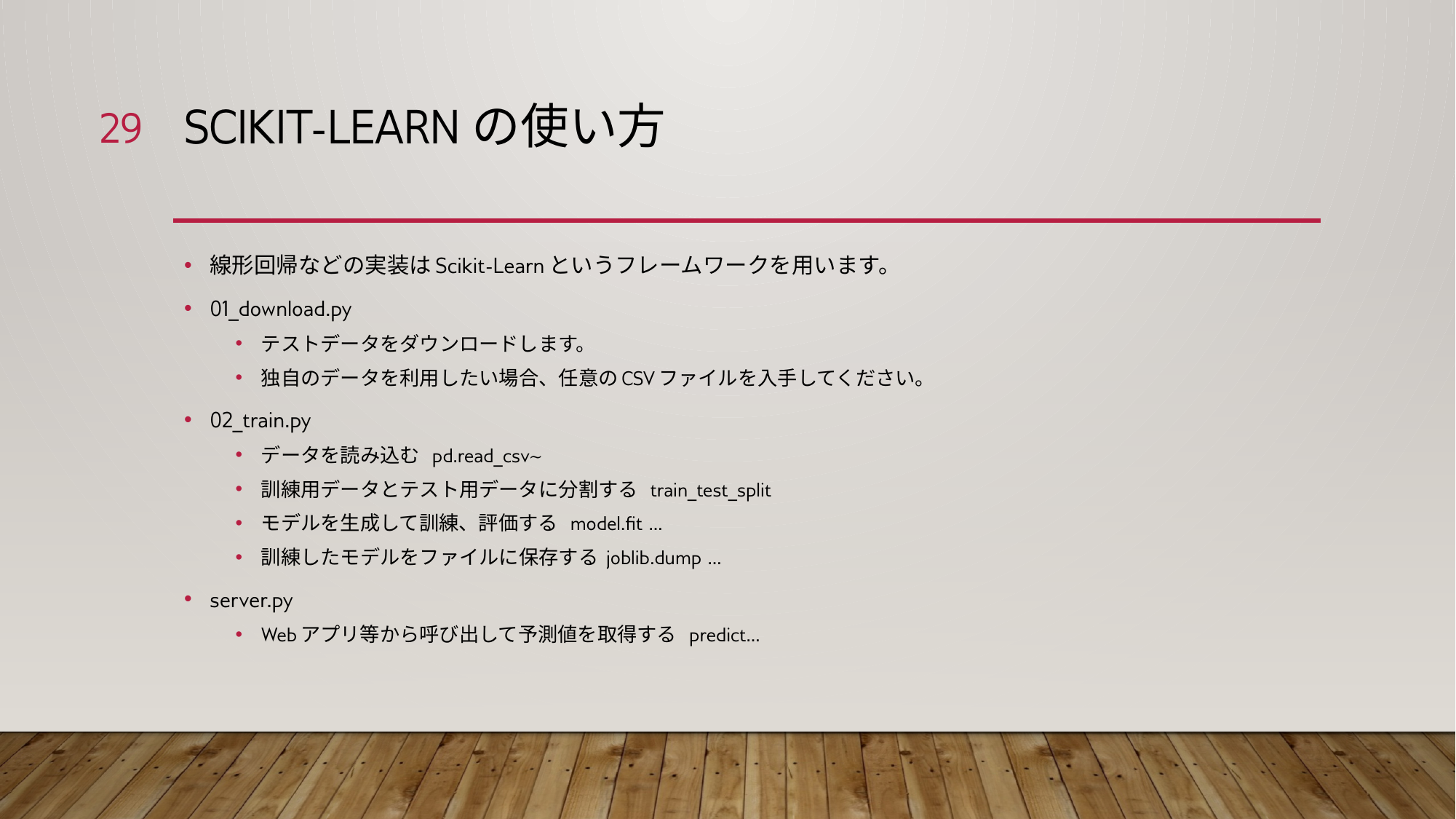

29
# Scikit-Learnの使い方
線形回帰などの実装はScikit-Learnというフレームワークを用います。
01_download.py
テストデータをダウンロードします。
独自のデータを利用したい場合、任意のCSVファイルを入手してください。
02_train.py
データを読み込む  pd.read_csv~
訓練用データとテスト用データに分割する  train_test_split
モデルを生成して訓練、評価する  model.fit …
訓練したモデルをファイルに保存する joblib.dump …
server.py
Webアプリ等から呼び出して予測値を取得する  predict…